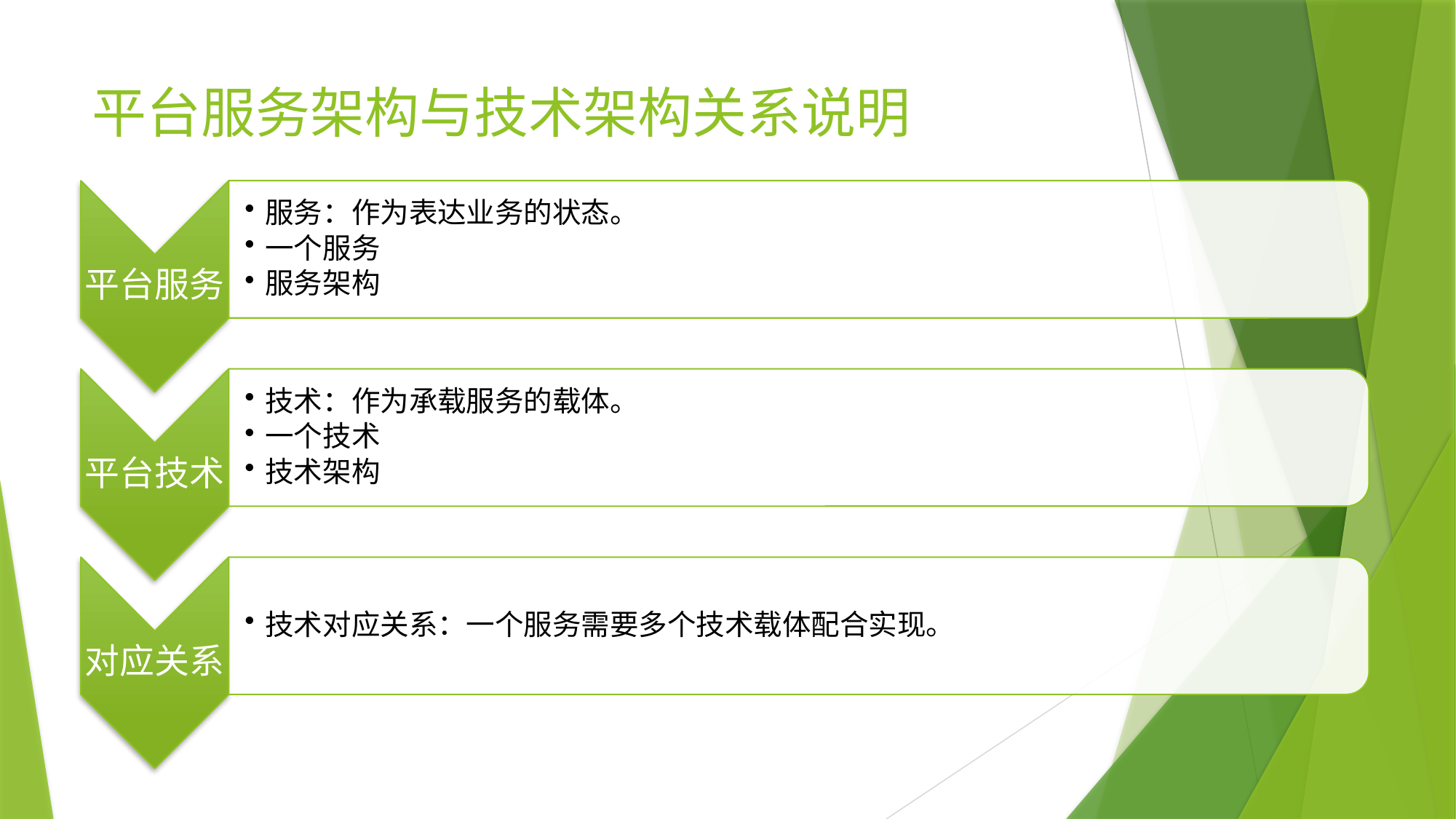

# 平台服务架构与技术架构关系说明
平台服务
服务：作为表达业务的状态。
一个服务
服务架构
平台技术
技术：作为承载服务的载体。
一个技术
技术架构
对应关系
技术对应关系：一个服务需要多个技术载体配合实现。